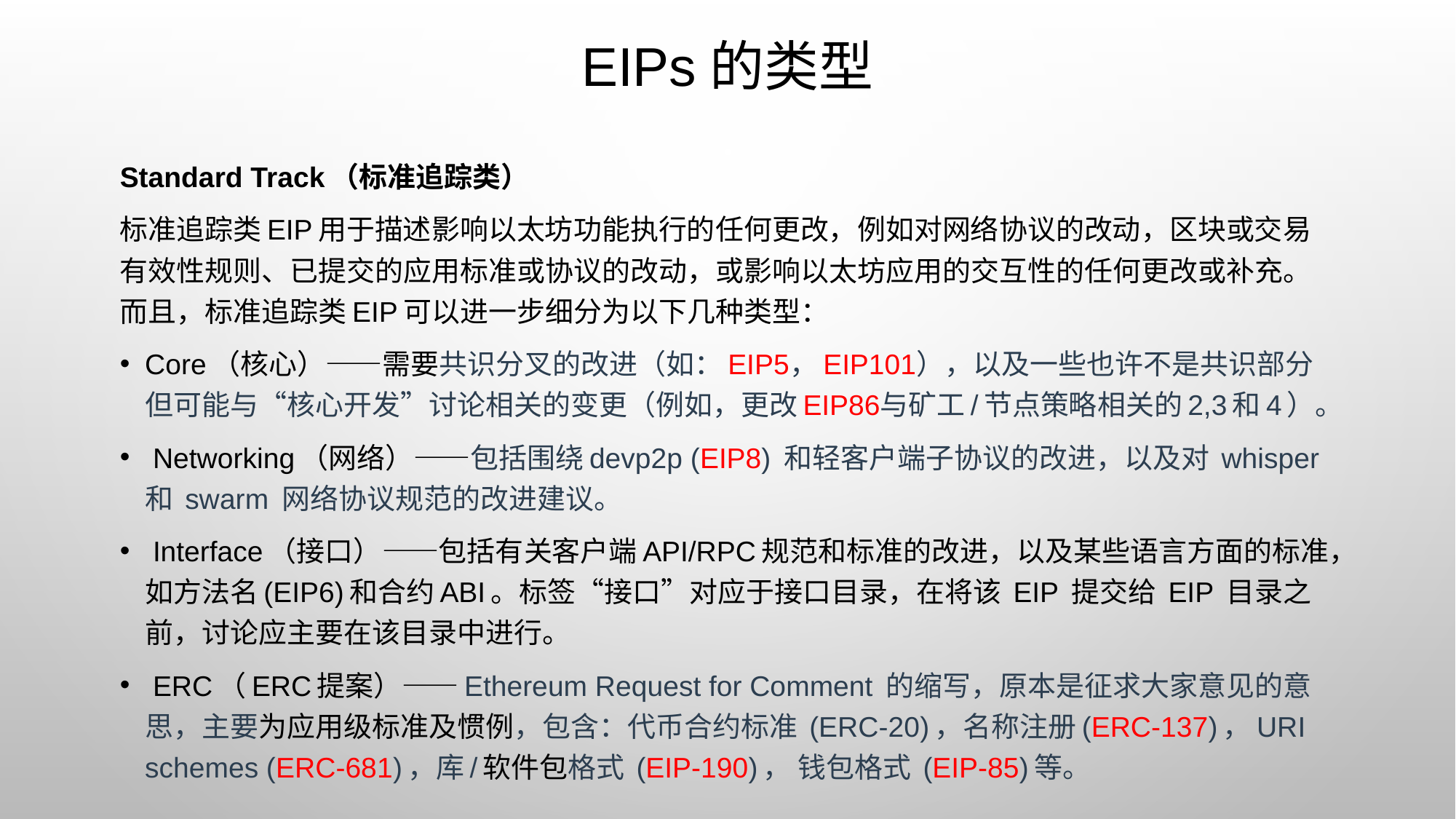

# EIPs的类型
Standard Track（标准追踪类）
标准追踪类EIP用于描述影响以太坊功能执行的任何更改，例如对网络协议的改动，区块或交易有效性规则、已提交的应用标准或协议的改动，或影响以太坊应用的交互性的任何更改或补充。而且，标准追踪类EIP可以进一步细分为以下几种类型：
Core（核心）——需要共识分叉的改进（如：EIP5，EIP101），以及一些也许不是共识部分但可能与“核心开发”讨论相关的变更（例如，更改EIP86与矿工/节点策略相关的2,3和4）。
 Networking（网络）——包括围绕devp2p (EIP8) 和轻客户端子协议的改进，以及对 whisper 和 swarm 网络协议规范的改进建议。
 Interface（接口）——包括有关客户端API/RPC规范和标准的改进，以及某些语言方面的标准，如方法名(EIP6)和合约ABI。标签“接口”对应于接口目录，在将该 EIP 提交给 EIP 目录之前，讨论应主要在该目录中进行。
 ERC（ERC提案）——Ethereum Request for Comment 的缩写，原本是征求大家意见的意思，主要为应用级标准及惯例，包含：代币合约标准 (ERC-20)，名称注册(ERC-137)，URI schemes (ERC-681)，库/软件包格式 (EIP-190)， 钱包格式 (EIP-85)等。